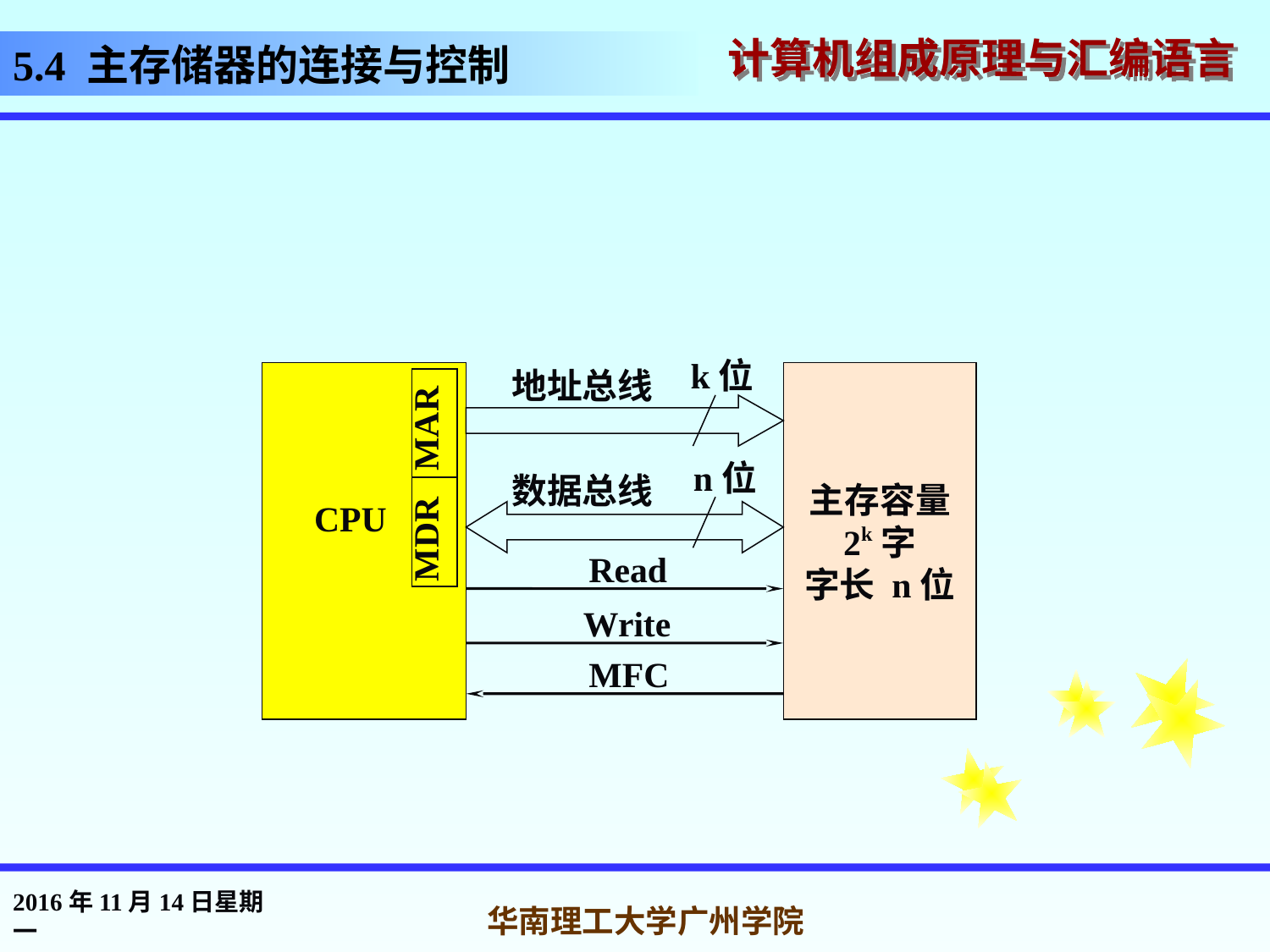

# 5.4 主存储器的连接与控制
MAR
k位
地址总线

主存容量
2k字
字长 n位

MDR

n位
数据总线

CPU

Read

Write

MFC

2016年11月14日星期一
华南理工大学广州学院